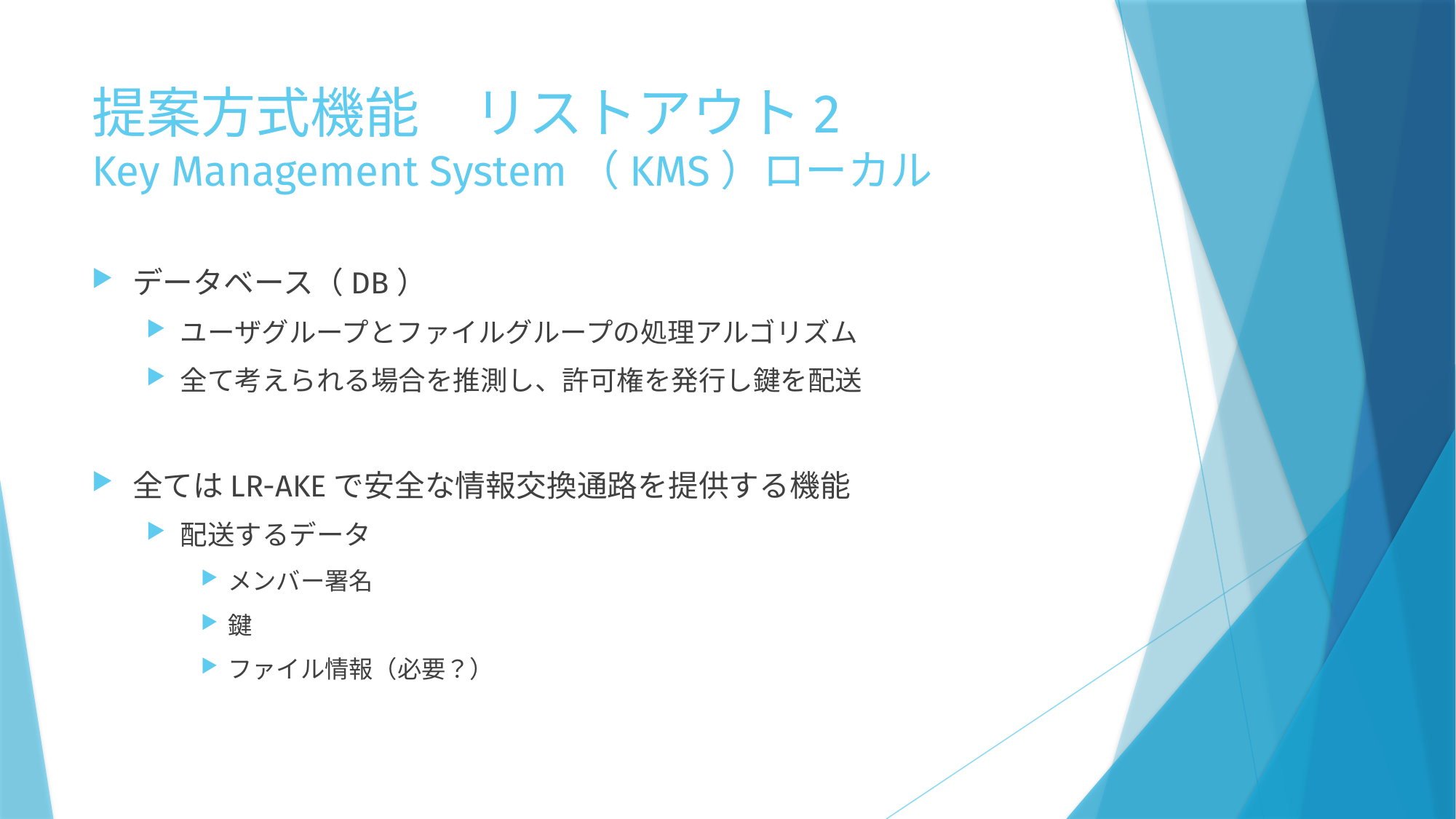

# 提案方式機能　リストアウト2 Key Management System（KMS）ローカル
データベース（DB）
ユーザグループとファイルグループの処理アルゴリズム
全て考えられる場合を推測し、許可権を発行し鍵を配送

全てはLR-AKEで安全な情報交換通路を提供する機能
配送するデータ
メンバー署名
鍵
ファイル情報（必要？）